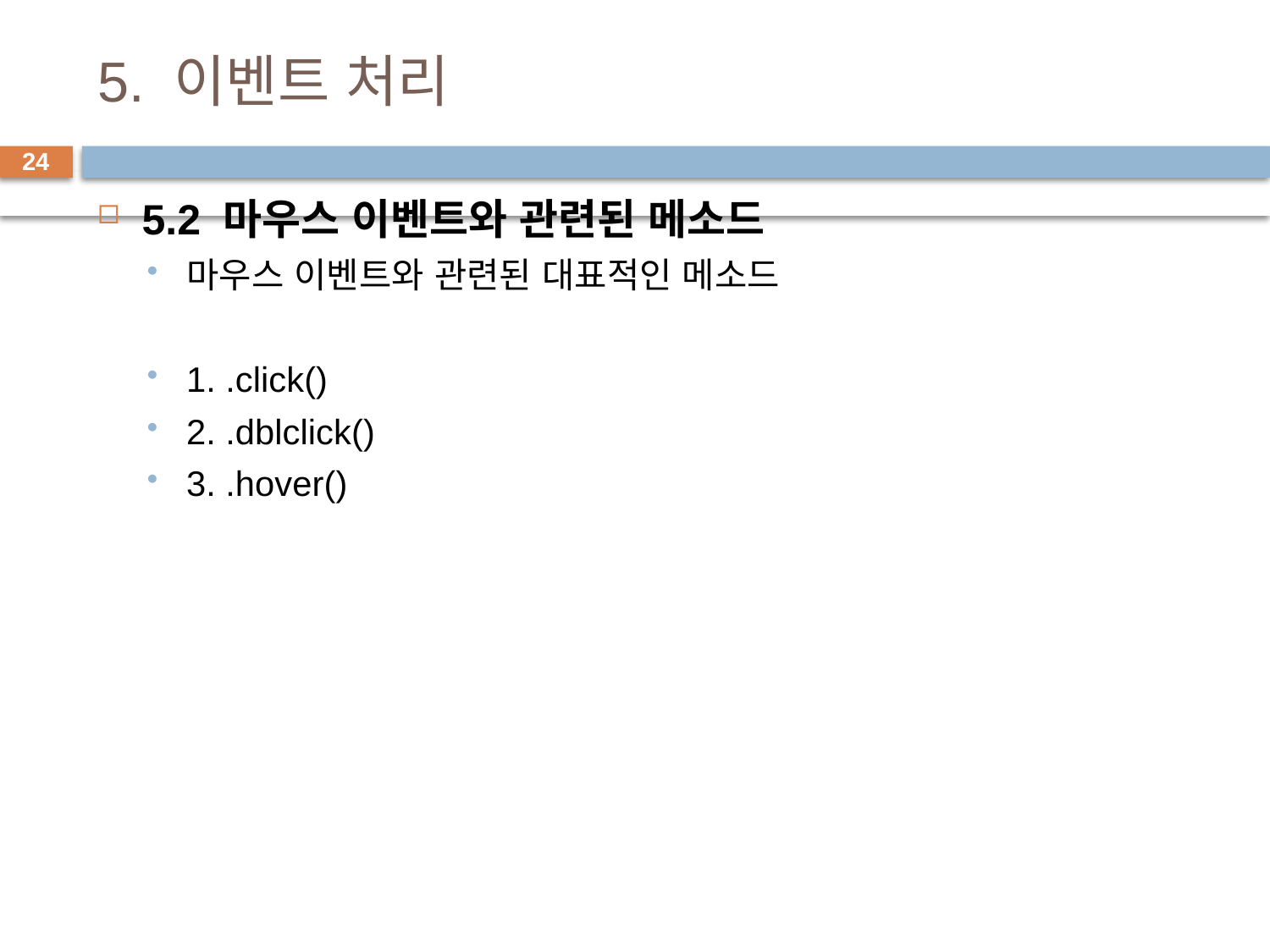

# 5. 이벤트 처리
24
5.2 마우스 이벤트와 관련된 메소드
마우스 이벤트와 관련된 대표적인 메소드

1. .click()
2. .dblclick()
3. .hover()